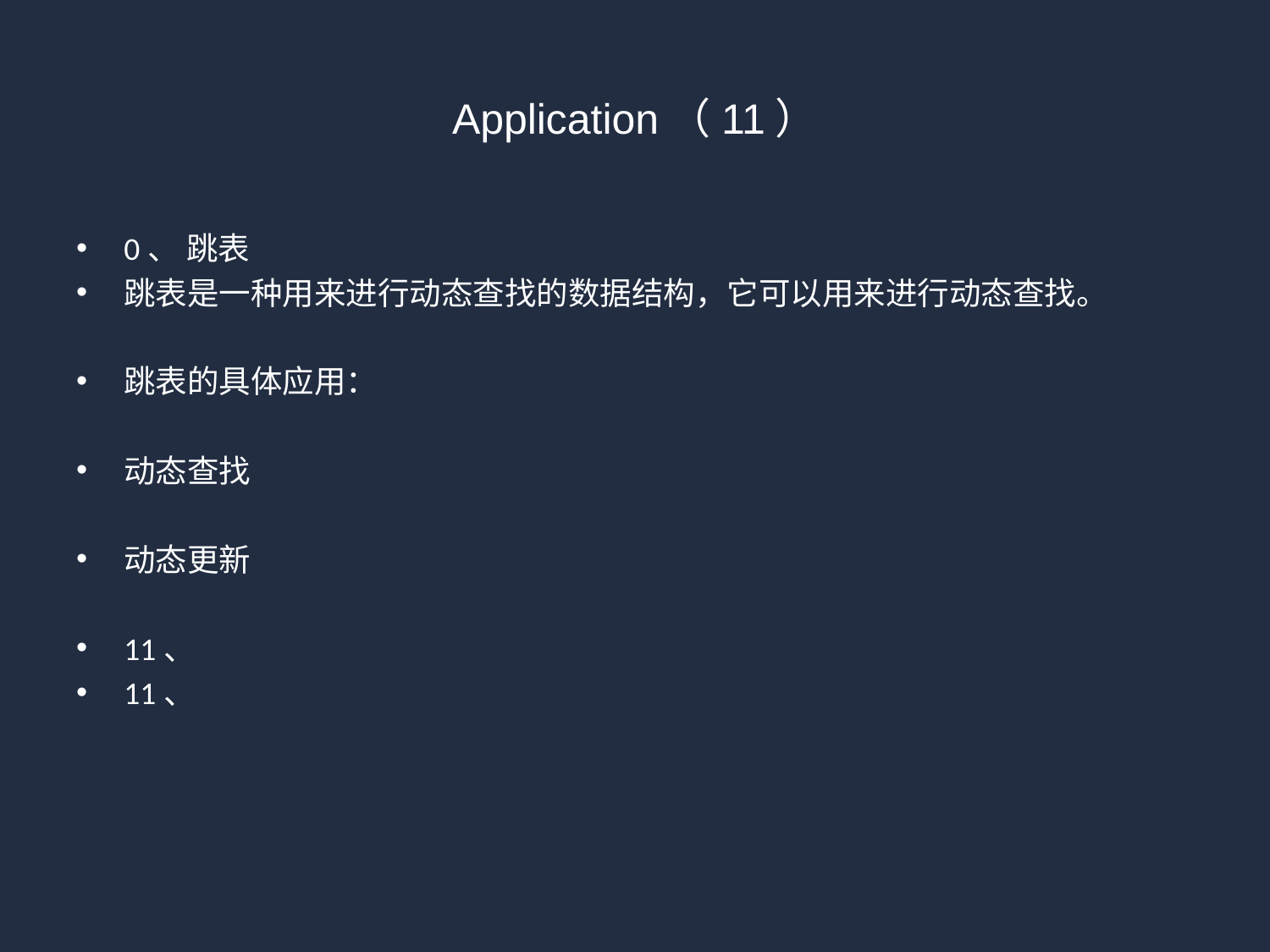

# Application（11）
0、 跳表
跳表是一种用来进行动态查找的数据结构，它可以用来进行动态查找。

跳表的具体应用：

动态查找

动态更新

11、
11、